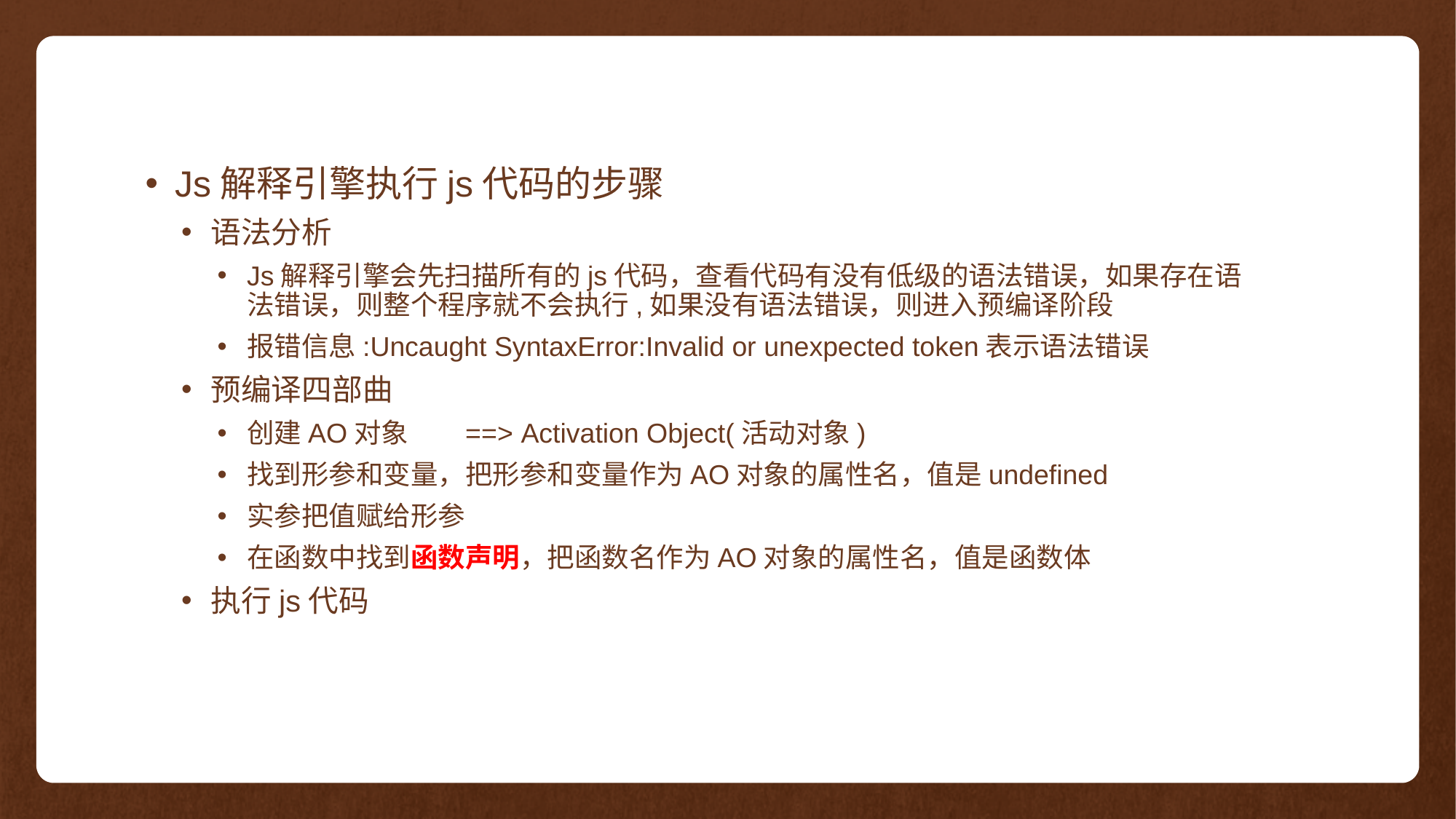

Js解释引擎执行js代码的步骤
语法分析
Js解释引擎会先扫描所有的js代码，查看代码有没有低级的语法错误，如果存在语法错误，则整个程序就不会执行,如果没有语法错误，则进入预编译阶段
报错信息:Uncaught SyntaxError:Invalid or unexpected token表示语法错误
预编译四部曲
创建AO对象	==> Activation Object(活动对象)
找到形参和变量，把形参和变量作为AO对象的属性名，值是undefined
实参把值赋给形参
在函数中找到函数声明，把函数名作为AO对象的属性名，值是函数体
执行js代码